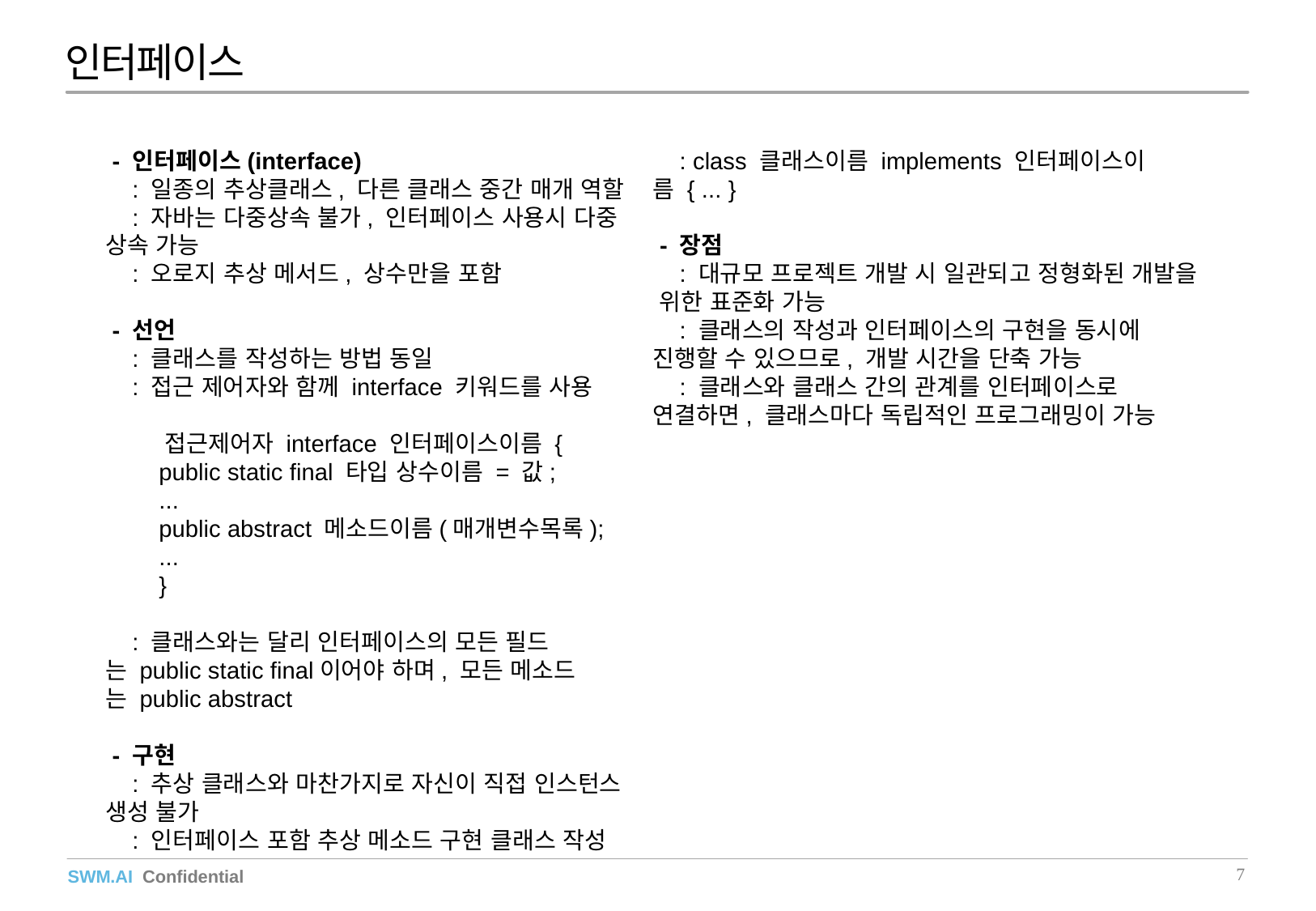

인터페이스
 - 인터페이스(interface)
    : 일종의 추상클래스, 다른 클래스 중간 매개 역할
    : 자바는 다중상속 불가, 인터페이스 사용시 다중 상속 가능
    : 오로지 추상 메서드, 상수만을 포함
 - 선언
    : 클래스를 작성하는 방법 동일
    : 접근 제어자와 함께 interface 키워드를 사용

        접근제어자 interface 인터페이스이름 {
        public static final 타입 상수이름 = 값;
        ...
        public abstract 메소드이름(매개변수목록);
        ...
        }

    : 클래스와는 달리 인터페이스의 모든 필드는 public static final이어야 하며, 모든 메소드는 public abstract
 - 구현
    : 추상 클래스와 마찬가지로 자신이 직접 인스턴스 생성 불가
    : 인터페이스 포함 추상 메소드 구현 클래스 작성
    : class 클래스이름 implements 인터페이스이름 { ... }
 - 장점
    : 대규모 프로젝트 개발 시 일관되고 정형화된 개발을 위한 표준화 가능
    : 클래스의 작성과 인터페이스의 구현을 동시에 진행할 수 있으므로, 개발 시간을 단축 가능
    : 클래스와 클래스 간의 관계를 인터페이스로 연결하면, 클래스마다 독립적인 프로그래밍이 가능
7